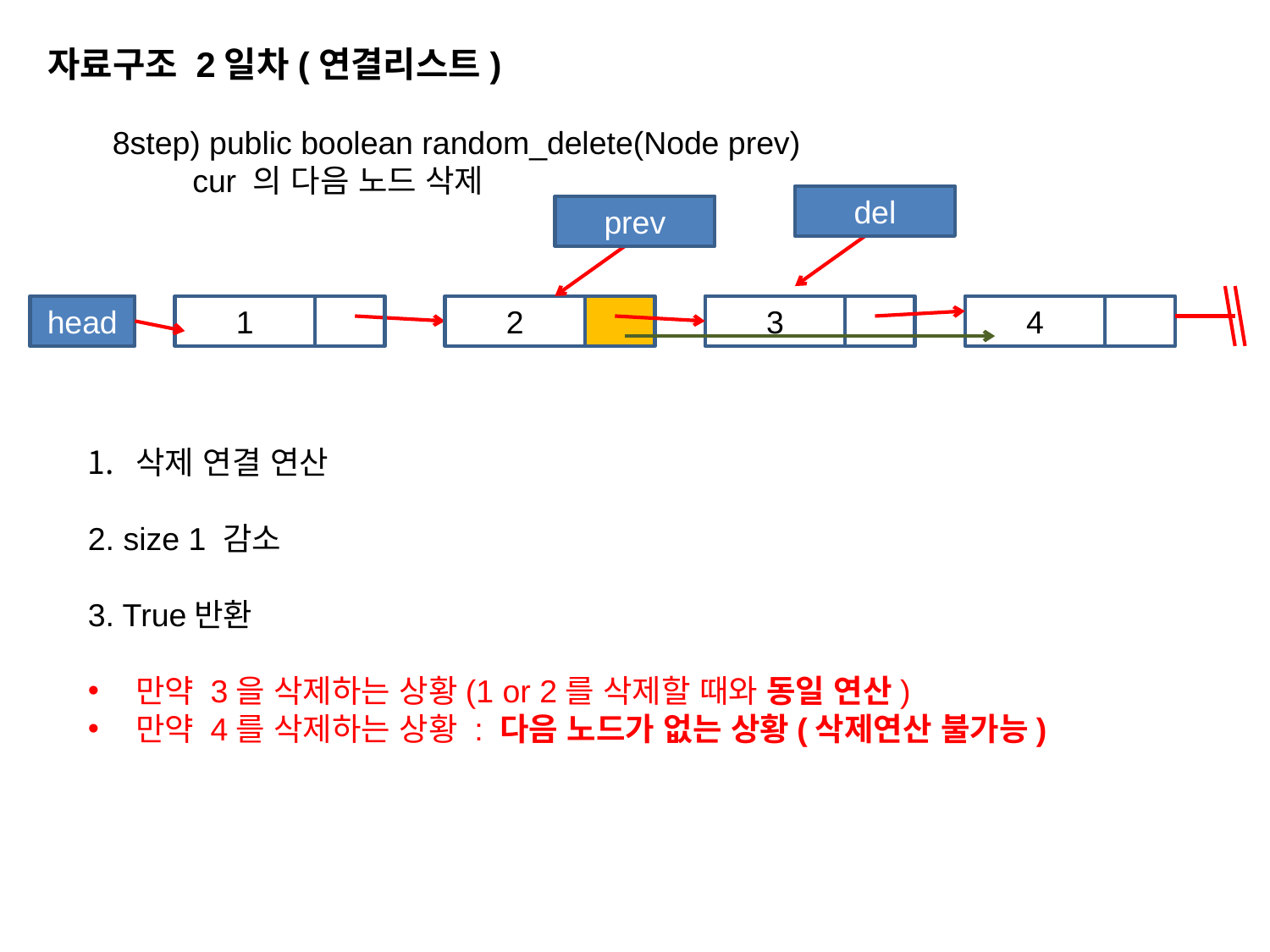

자료구조 2일차(연결리스트)
8step) public boolean random_delete(Node prev)
         cur 의 다음 노드 삭제
del
prev
head
1

2

3

4

삭제 연결 연산

2. size 1 감소

3. True반환

만약 3을 삭제하는 상황(1 or 2를 삭제할 때와 동일 연산)
만약 4를 삭제하는 상황 : 다음 노드가 없는 상황(삭제연산 불가능)